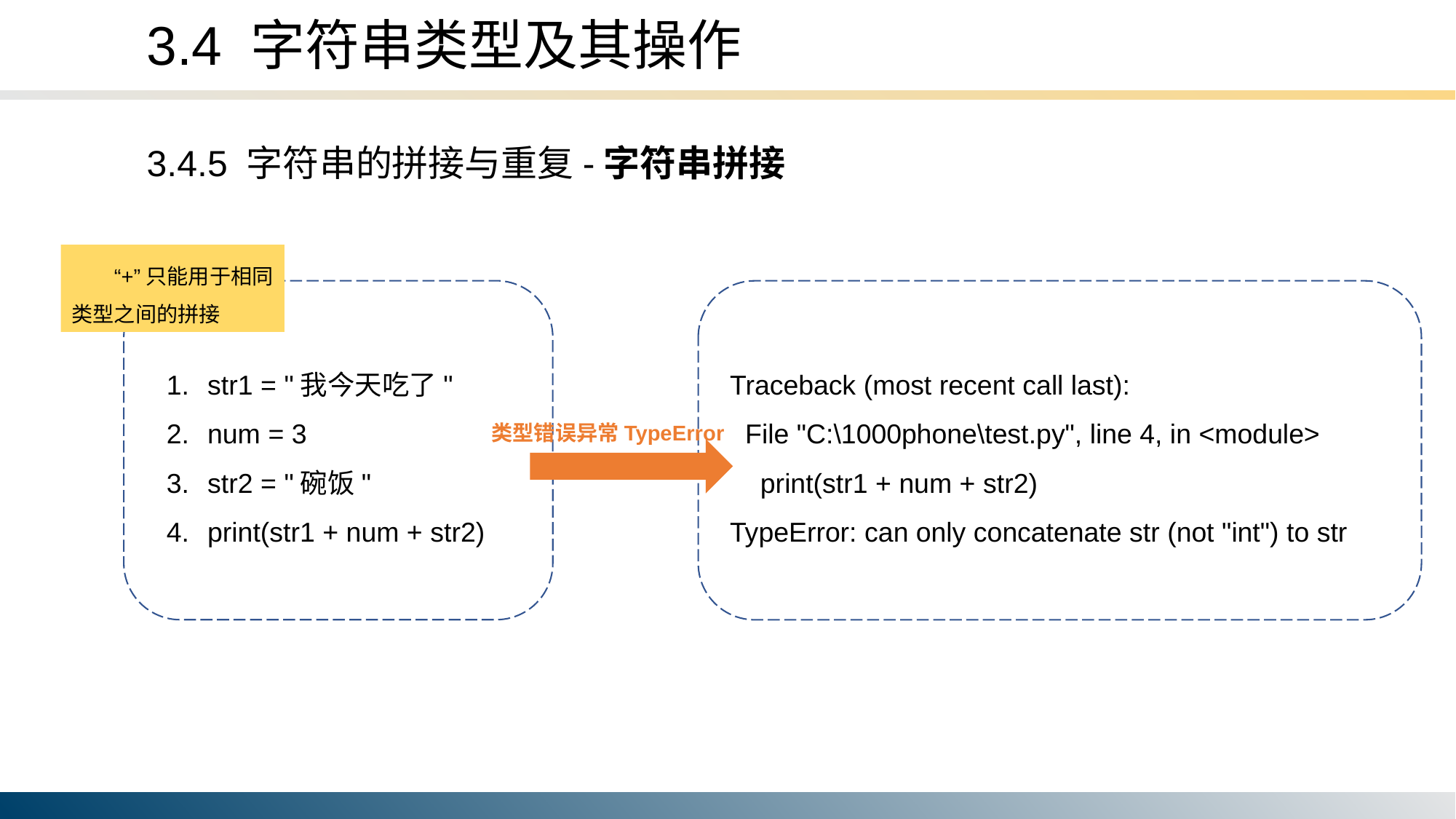

3.4 字符串类型及其操作

3.4.5 字符串的拼接与重复-字符串拼接
“+”只能用于相同类型之间的拼接

Traceback (most recent call last):
  File "C:\1000phone\test.py", line 4, in <module>
    print(str1 + num + str2)
TypeError: can only concatenate str (not "int") to str
str1 = "我今天吃了"
num = 3
str2 = "碗饭"
print(str1 + num + str2)
类型错误异常TypeError